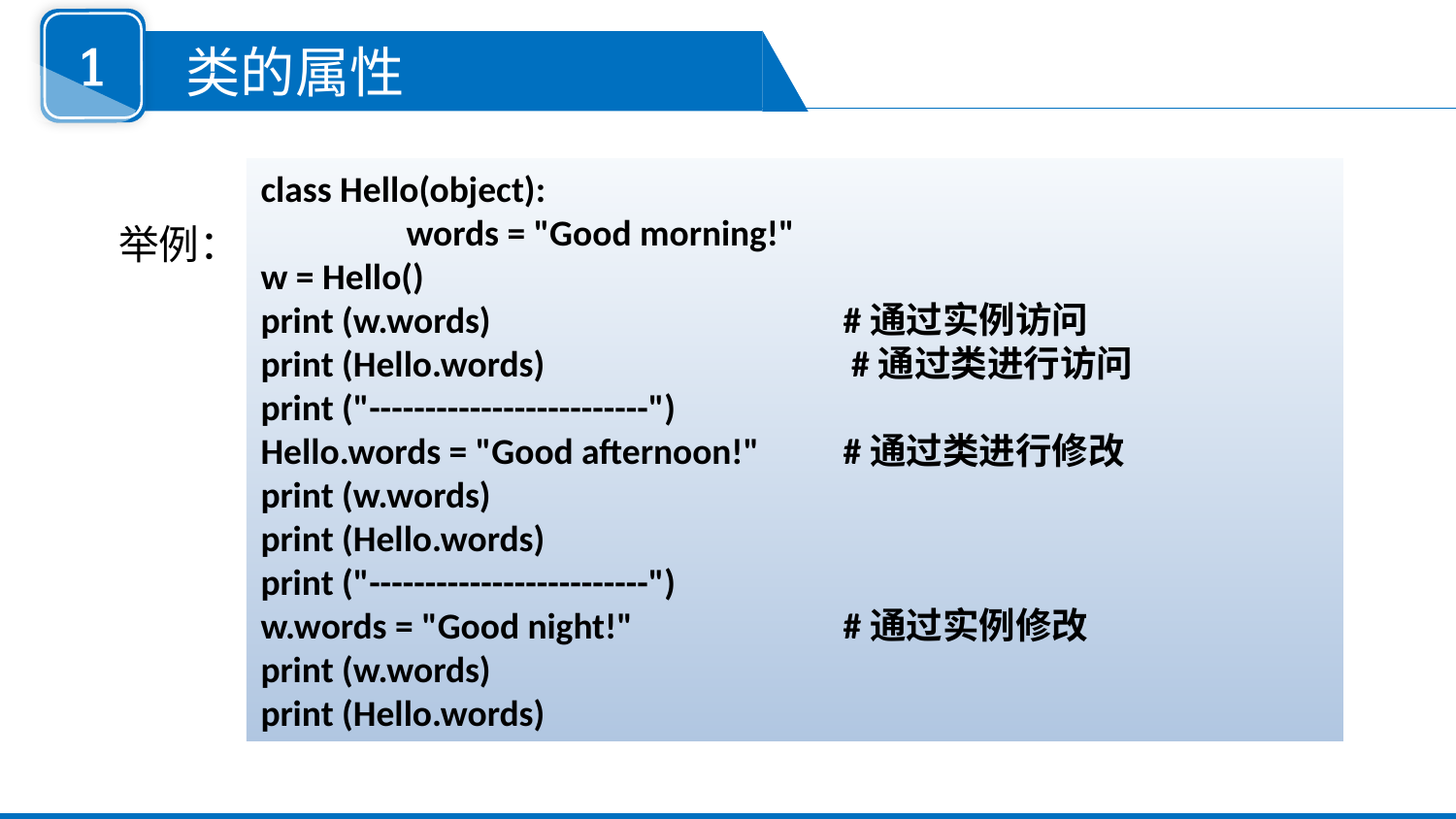

1

  类的属性
class Hello(object):
	words = "Good morning!"
w = Hello()
print (w.words)                     		#通过实例访问
print (Hello.words)                		 #通过类进行访问
print ("-------------------------")
Hello.words = "Good afternoon!"     	#通过类进行修改
print (w.words)
print (Hello.words)
print ("-------------------------")
w.words = "Good night!"             	#通过实例修改
print (w.words)
print (Hello.words)
举例：